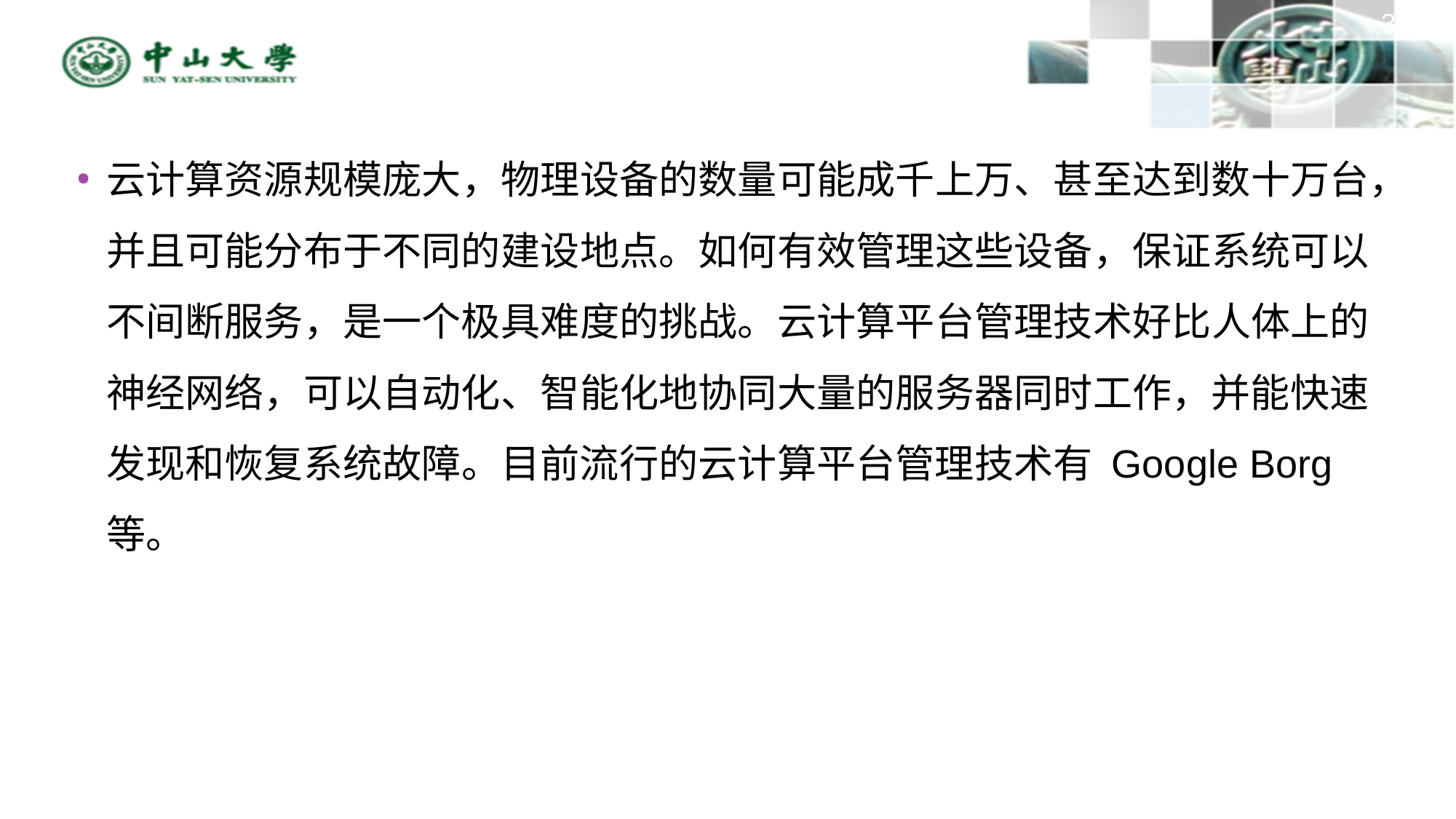

33
云计算资源规模庞大，物理设备的数量可能成千上万、甚至达到数十万台，并且可能分布于不同的建设地点。如何有效管理这些设备，保证系统可以不间断服务，是一个极具难度的挑战。云计算平台管理技术好比人体上的神经网络，可以自动化、智能化地协同大量的服务器同时工作，并能快速发现和恢复系统故障。目前流行的云计算平台管理技术有 Google Borg 等。